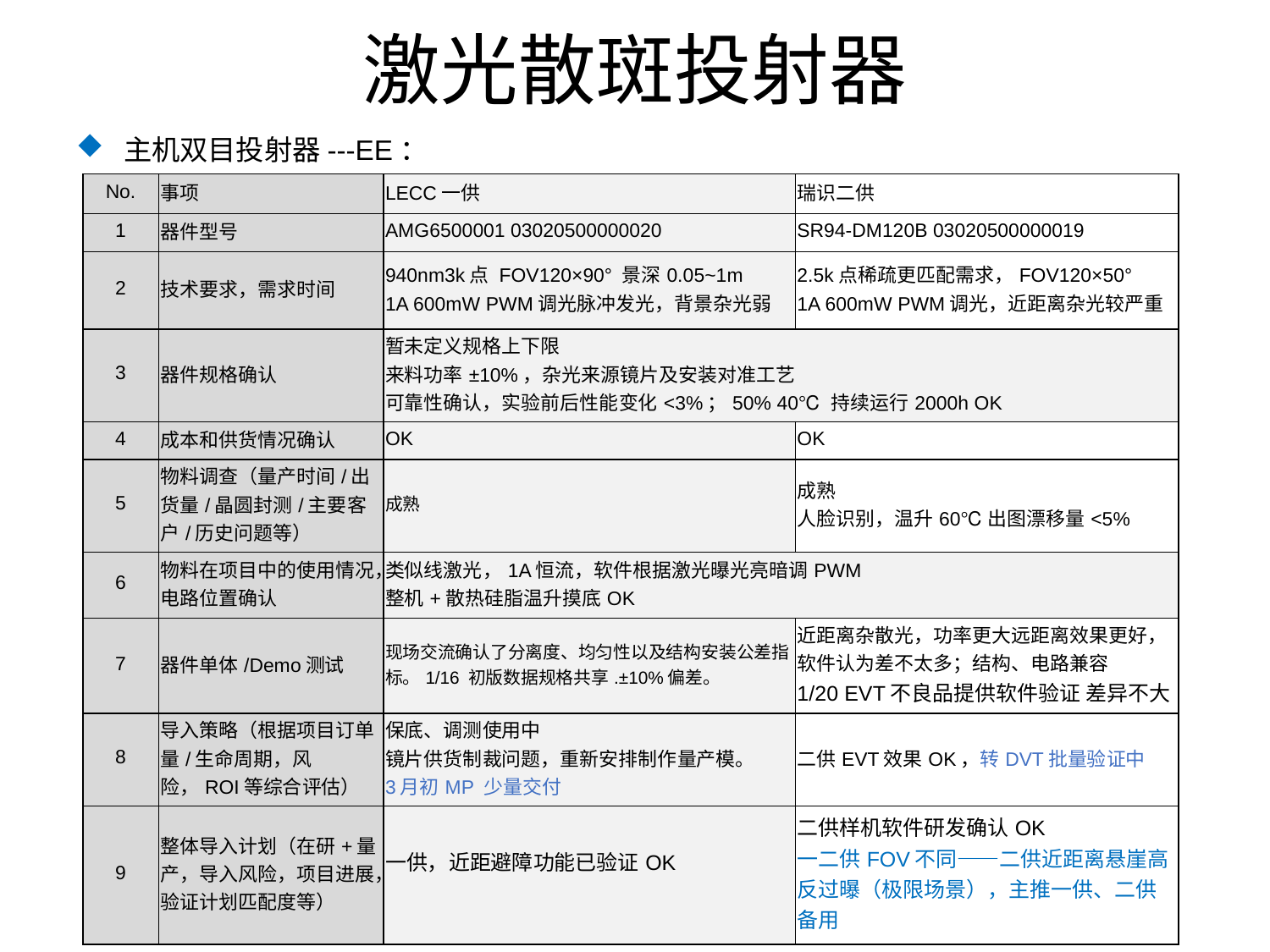

# 激光散斑投射器
主机双目投射器---EE：
| No. | 事项 | LECC一供 | 瑞识二供 |
| --- | --- | --- | --- |
| 1 | 器件型号 | AMG6500001 03020500000020 | SR94-DM120B 03020500000019 |
| 2 | 技术要求，需求时间 | 940nm3k点 FOV120×90° 景深0.05~1m 1A 600mW PWM调光脉冲发光，背景杂光弱 | 2.5k点稀疏更匹配需求，FOV120×50° 1A 600mW PWM调光，近距离杂光较严重 |
| 3 | 器件规格确认 | 暂未定义规格上下限 来料功率±10%，杂光来源镜片及安装对准工艺 可靠性确认，实验前后性能变化<3%；50% 40℃ 持续运行2000h OK |  |
| 4 | 成本和供货情况确认 | OK | OK |
| 5 | 物料调查（量产时间/出货量/晶圆封测/主要客户/历史问题等） | 成熟 | 成熟 人脸识别，温升60℃出图漂移量<5% |
| 6 | 物料在项目中的使用情况，电路位置确认 | 类似线激光，1A恒流，软件根据激光曝光亮暗调PWM 整机+散热硅脂温升摸底OK |  |
| 7 | 器件单体/Demo测试 | 现场交流确认了分离度、均匀性以及结构安装公差指标。1/16 初版数据规格共享.±10%偏差。 | 近距离杂散光，功率更大远距离效果更好，软件认为差不太多；结构、电路兼容 1/20 EVT不良品提供软件验证 差异不大 |
| 8 | 导入策略（根据项目订单量/生命周期，风险，ROI等综合评估） | 保底、调测使用中 镜片供货制裁问题，重新安排制作量产模。 3月初MP 少量交付 | 二供EVT效果OK，转DVT批量验证中 |
| 9 | 整体导入计划（在研+量产，导入风险，项目进展，验证计划匹配度等） | 一供，近距避障功能已验证OK | 二供样机软件研发确认OK 一二供FOV不同——二供近距离悬崖高反过曝（极限场景），主推一供、二供备用 |